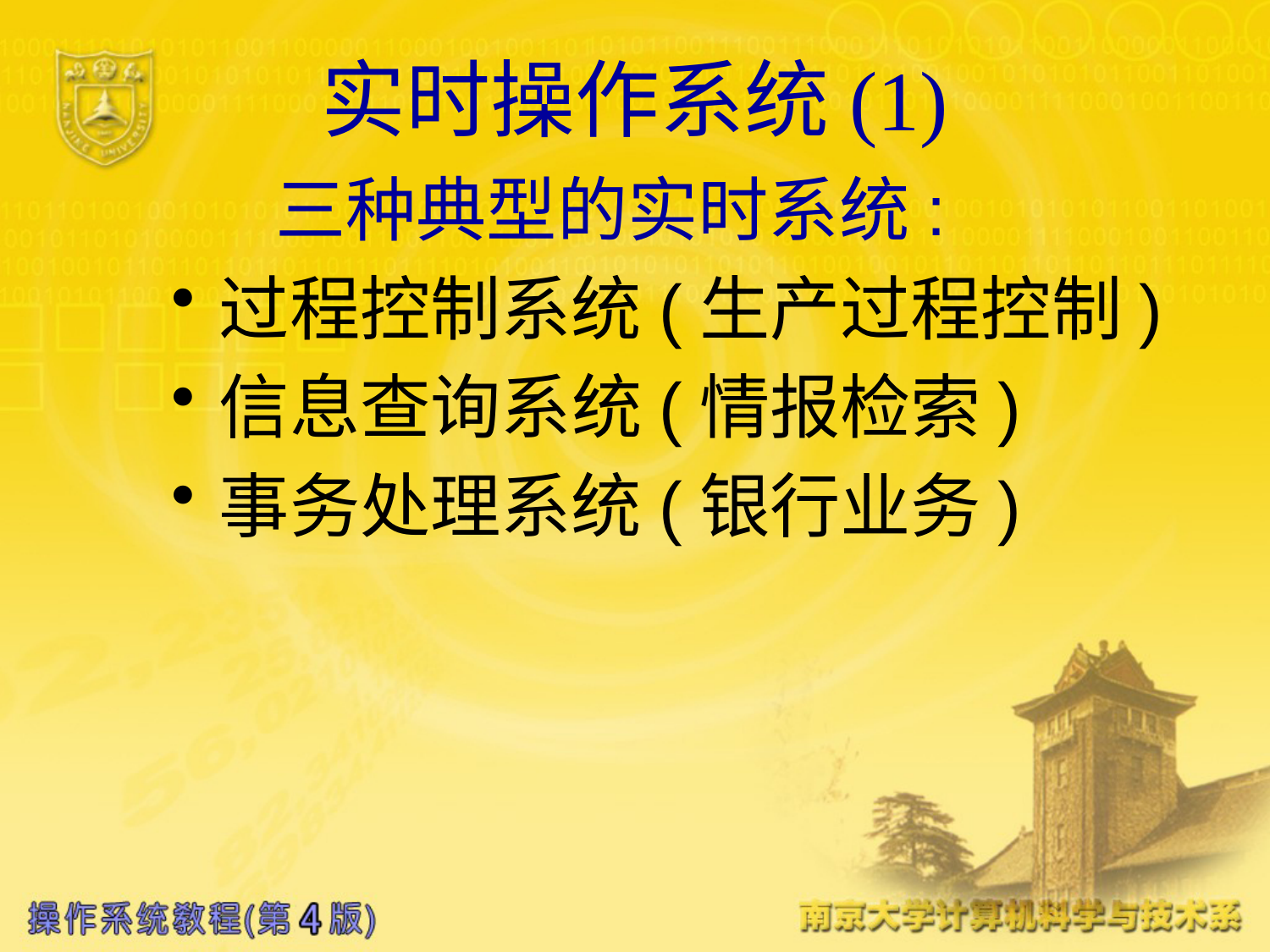

# 实时操作系统(1)
       三种典型的实时系统:
过程控制系统(生产过程控制)
信息查询系统(情报检索)
事务处理系统(银行业务)